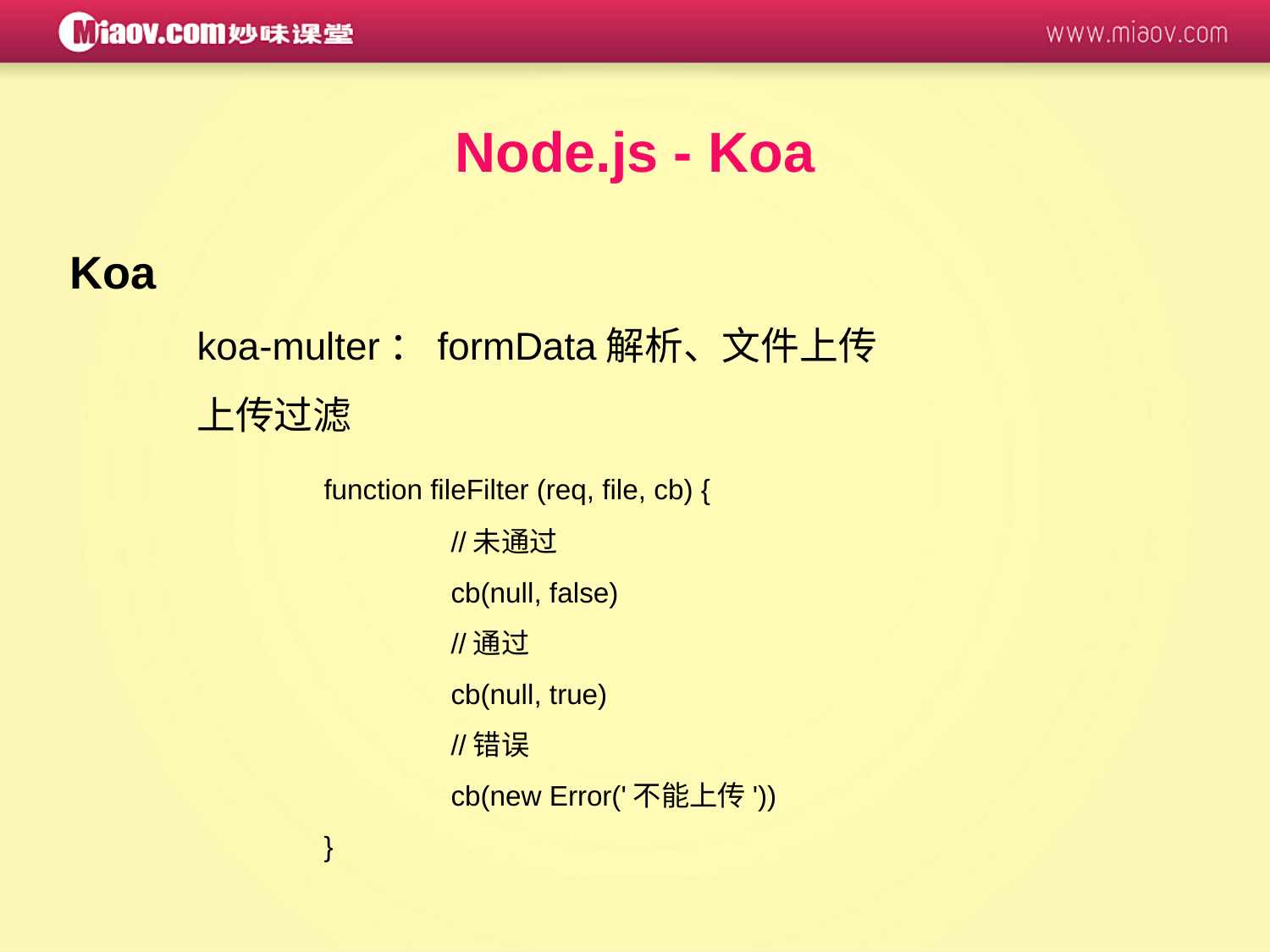

Node.js - Koa
Koa
	koa-multer：formData解析、文件上传
	上传过滤
		function fileFilter (req, file, cb) {
  	//未通过
	cb(null, false)
  	//通过
  	cb(null, true)
  	//错误
	cb(new Error('不能上传'))
}